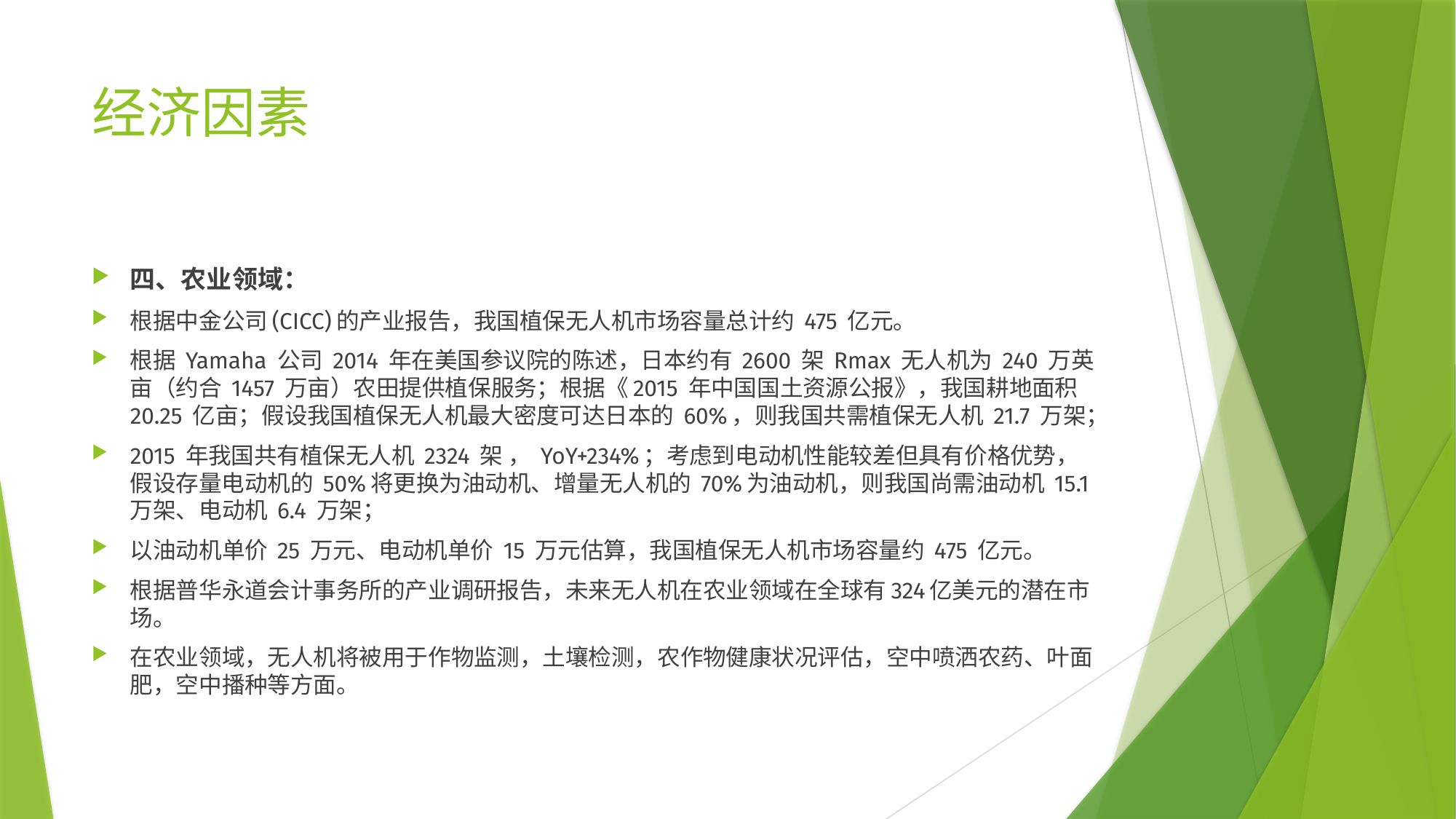

# 经济因素
四、农业领域：
根据中金公司(CICC)的产业报告，我国植保无人机市场容量总计约 475 亿元。
根据 Yamaha 公司 2014 年在美国参议院的陈述，日本约有 2600 架 Rmax 无人机为 240 万英亩（约合 1457 万亩）农田提供植保服务；根据《2015 年中国国土资源公报》，我国耕地面积 20.25 亿亩；假设我国植保无人机最大密度可达日本的 60%，则我国共需植保无人机 21.7 万架；
2015 年我国共有植保无人机 2324 架 ， YoY+234%；考虑到电动机性能较差但具有价格优势，假设存量电动机的 50%将更换为油动机、增量无人机的 70%为油动机，则我国尚需油动机 15.1 万架、电动机 6.4 万架；
以油动机单价 25 万元、电动机单价 15 万元估算，我国植保无人机市场容量约 475 亿元。
根据普华永道会计事务所的产业调研报告，未来无人机在农业领域在全球有324亿美元的潜在市场。
在农业领域，无人机将被用于作物监测，土壤检测，农作物健康状况评估，空中喷洒农药、叶面肥，空中播种等方面。